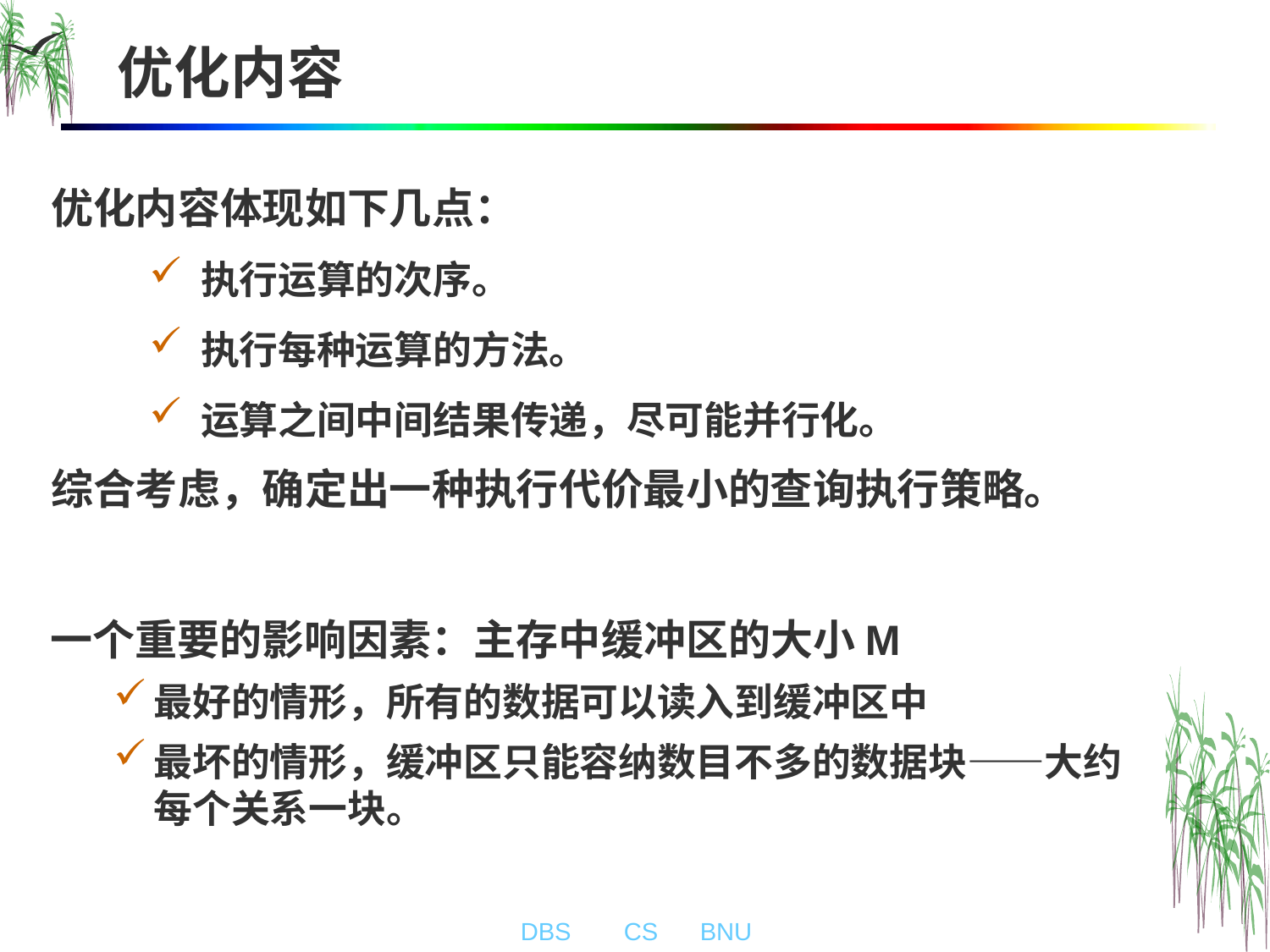

# 优化内容
优化内容体现如下几点：
执行运算的次序。
执行每种运算的方法。
运算之间中间结果传递，尽可能并行化。
综合考虑，确定出一种执行代价最小的查询执行策略。
一个重要的影响因素：主存中缓冲区的大小M
最好的情形，所有的数据可以读入到缓冲区中
最坏的情形，缓冲区只能容纳数目不多的数据块——大约每个关系一块。